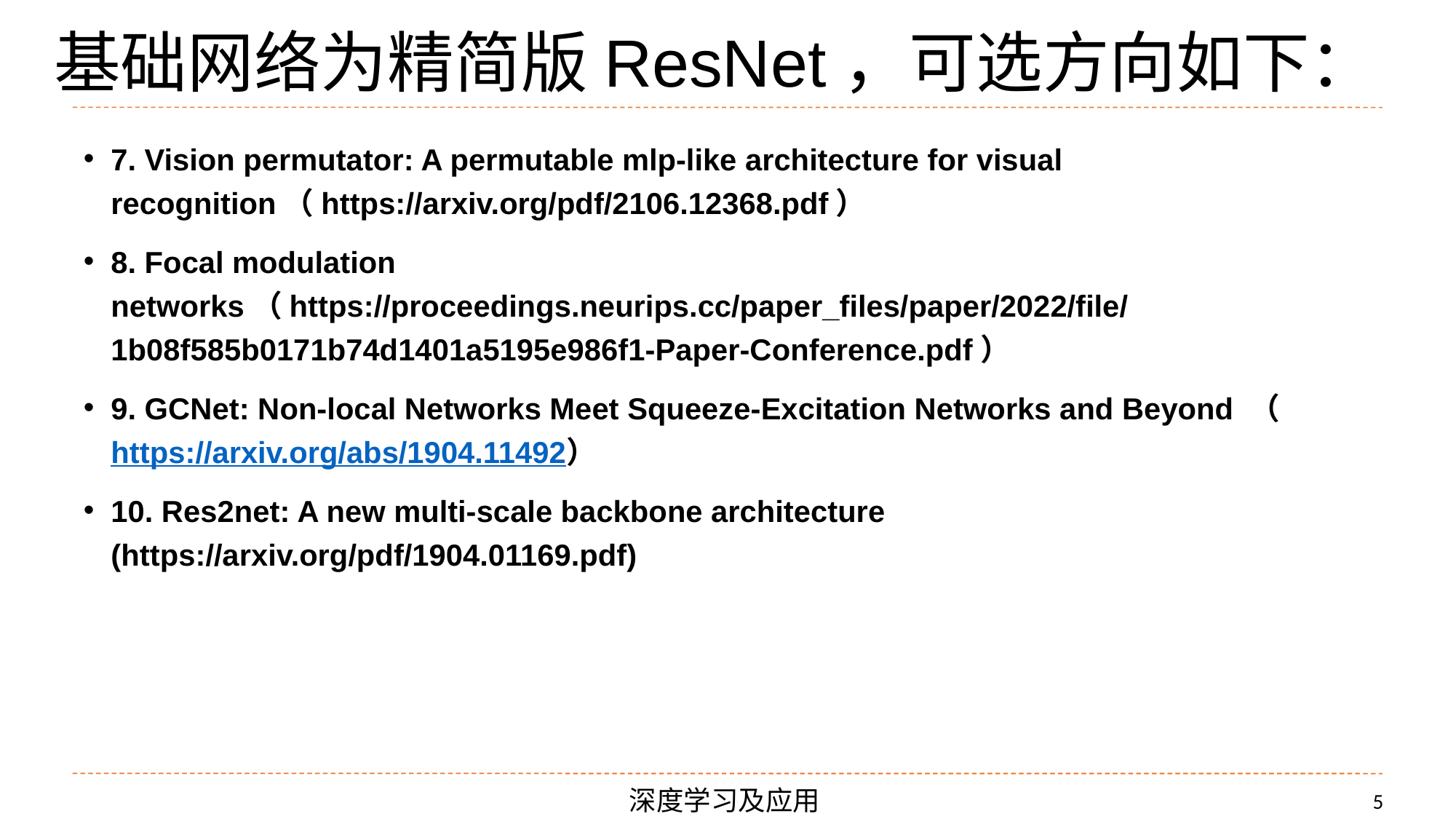

# 基础网络为精简版ResNet，可选方向如下：
7. Vision permutator: A permutable mlp-like architecture for visual recognition（https://arxiv.org/pdf/2106.12368.pdf）
8. Focal modulation networks（https://proceedings.neurips.cc/paper_files/paper/2022/file/1b08f585b0171b74d1401a5195e986f1-Paper-Conference.pdf）
9. GCNet: Non-local Networks Meet Squeeze-Excitation Networks and Beyond （https://arxiv.org/abs/1904.11492）
10. Res2net: A new multi-scale backbone architecture (https://arxiv.org/pdf/1904.01169.pdf)